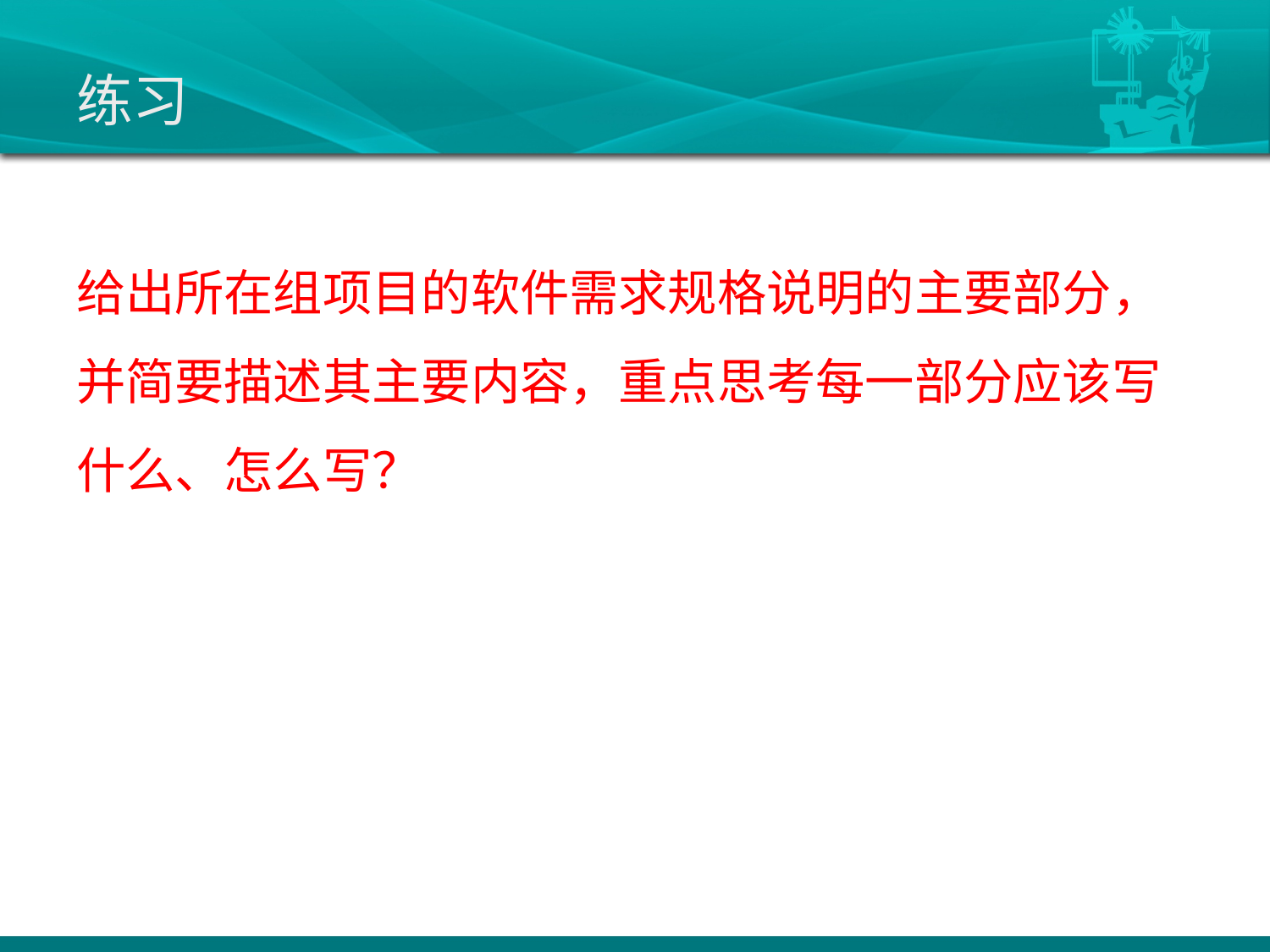

# 练习
给出所在组项目的软件需求规格说明的主要部分，并简要描述其主要内容，重点思考每一部分应该写什么、怎么写？